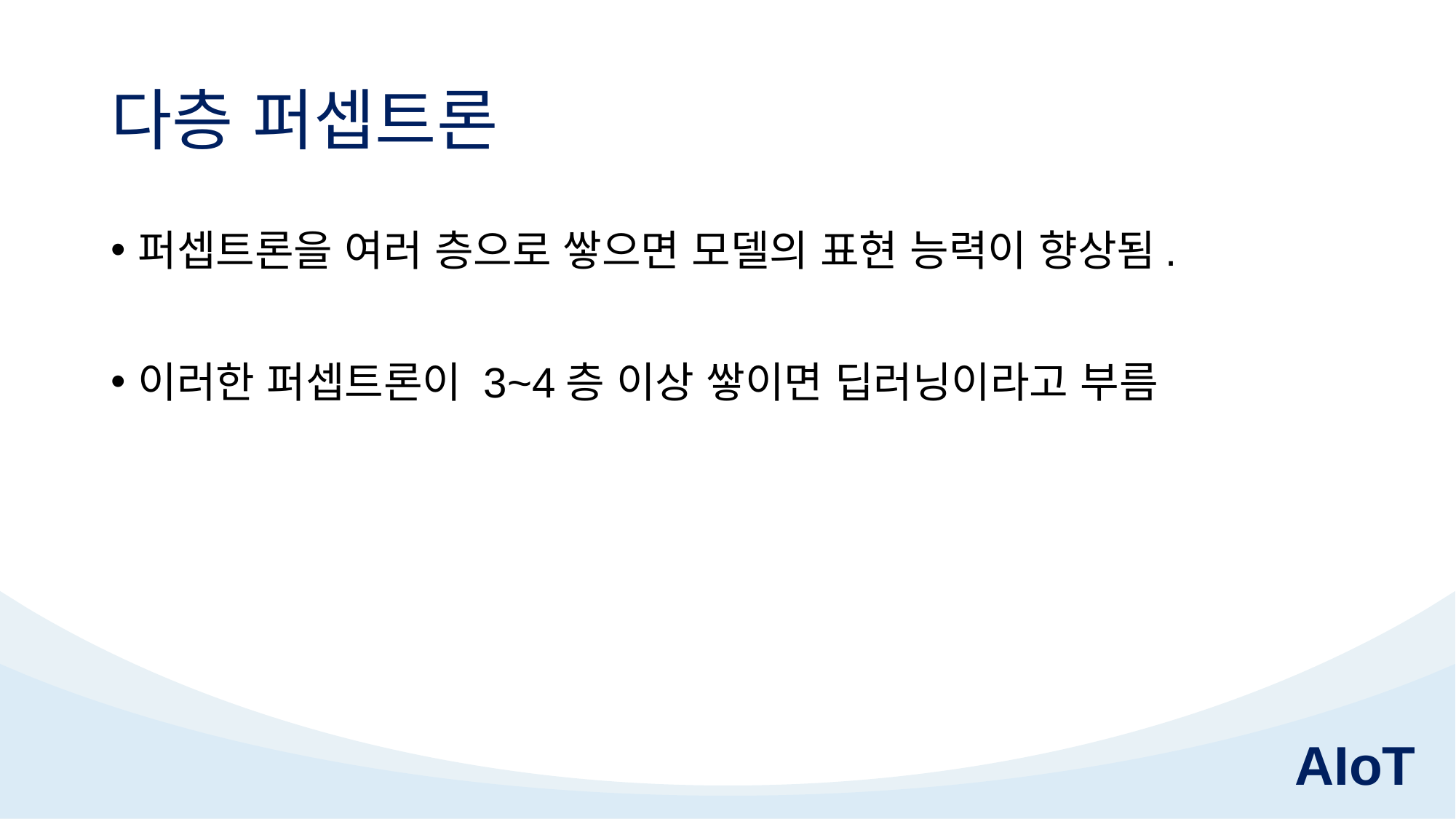

# 다층 퍼셉트론
퍼셉트론을 여러 층으로 쌓으면 모델의 표현 능력이 향상됨.

이러한 퍼셉트론이 3~4층 이상 쌓이면 딥러닝이라고 부름